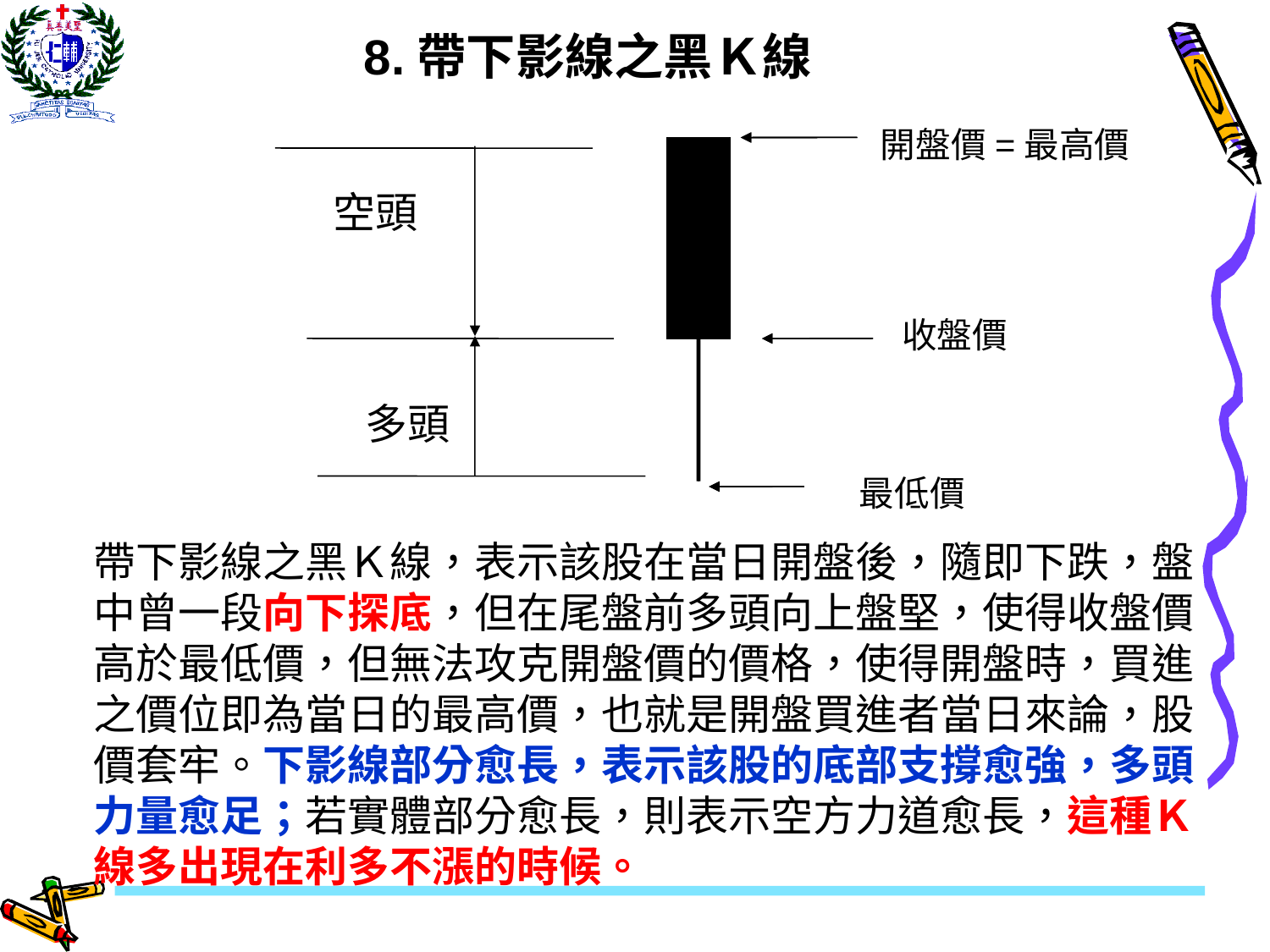

# 8.帶下影線之黑Ｋ線
開盤價=最高價

空頭
收盤價
收盤價

多頭
最低價

最低價

帶下影線之黑Ｋ線，表示該股在當日開盤後，隨即下跌，盤中曾一段向下探底，但在尾盤前多頭向上盤堅，使得收盤價高於最低價，但無法攻克開盤價的價格，使得開盤時，買進之價位即為當日的最高價，也就是開盤買進者當日來論，股價套牢。下影線部分愈長，表示該股的底部支撐愈強，多頭力量愈足；若實體部分愈長，則表示空方力道愈長，這種Ｋ線多出現在利多不漲的時候。